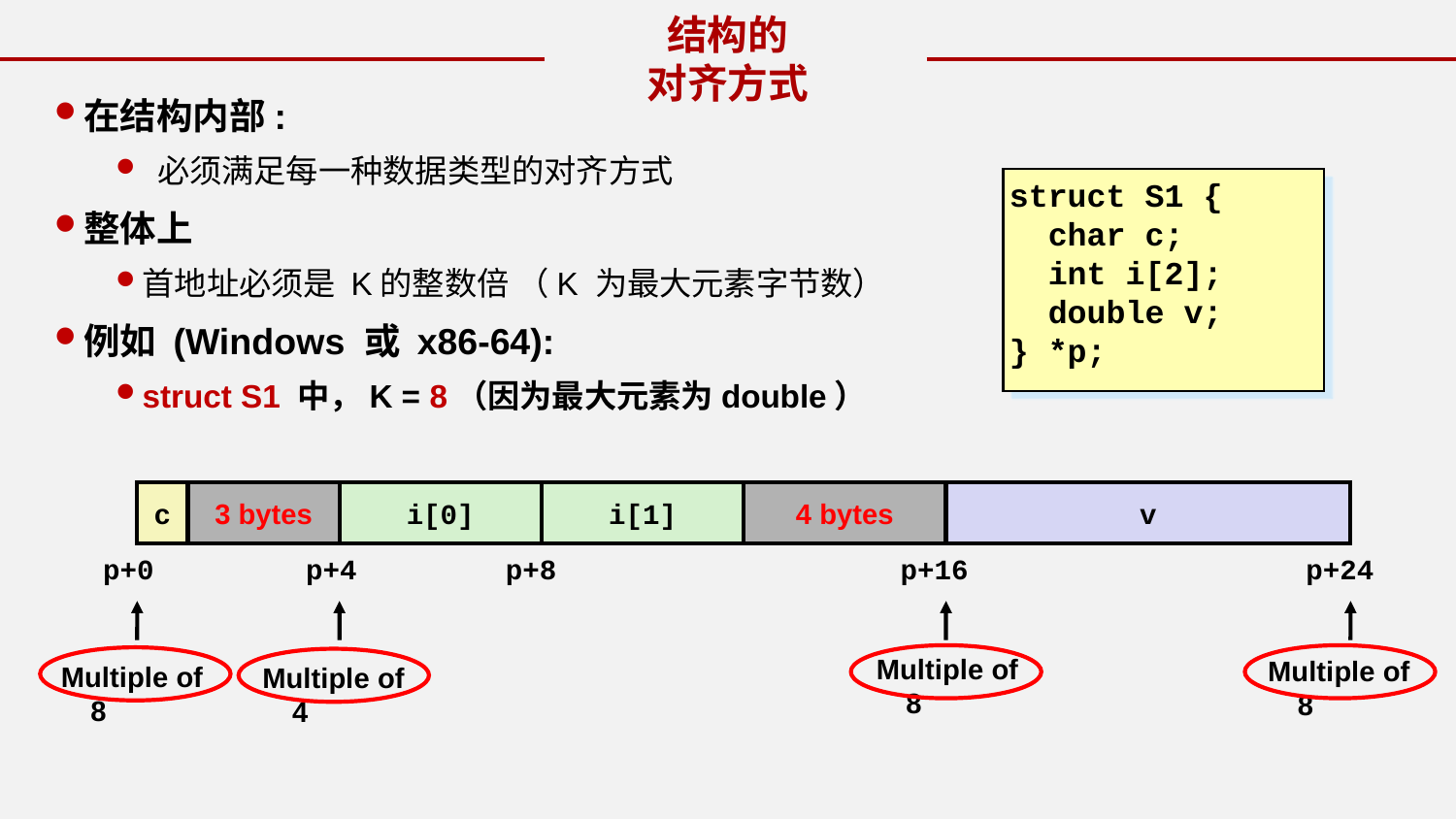

结构的
对齐方式
在结构内部:
 必须满足每一种数据类型的对齐方式
整体上
首地址必须是 K的整数倍 （K 为最大元素字节数）
例如 (Windows 或 x86-64):
struct S1 中，K = 8（因为最大元素为double）
struct S1 {
  char c;
  int i[2];
  double v;
} *p;
c
3 bytes
i[0]
i[1]
4 bytes
v
p+0
p+4
p+8
p+16
p+24

Multiple of 8
Multiple of 8

Multiple of 8
Multiple of 4